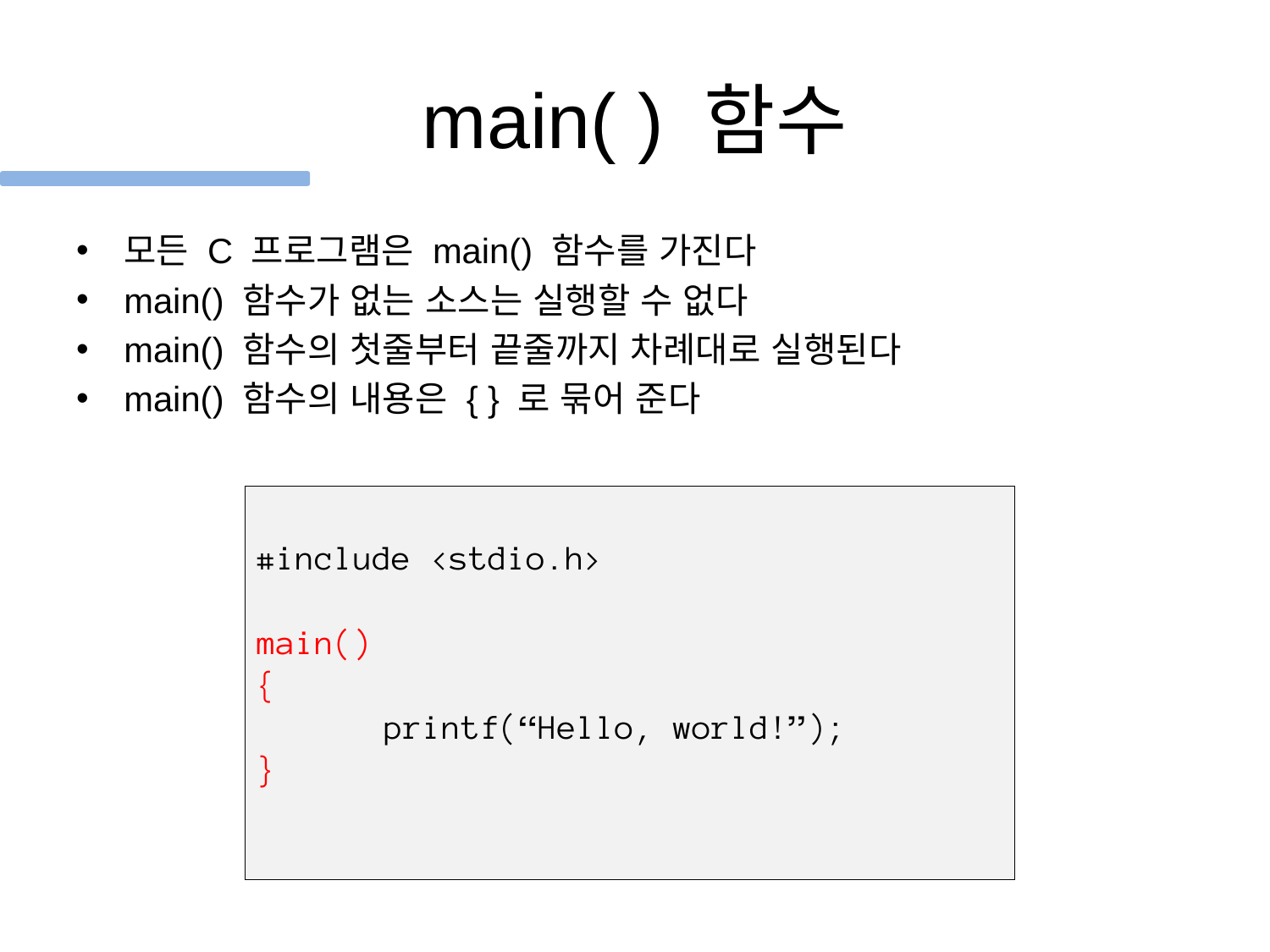

# main( ) 함수

모든 C 프로그램은 main() 함수를 가진다
main() 함수가 없는 소스는 실행할 수 없다
main() 함수의 첫줄부터 끝줄까지 차례대로 실행된다
main() 함수의 내용은 { } 로 묶어 준다

#include <stdio.h>

main()
{
	printf(“Hello, world!”);
}